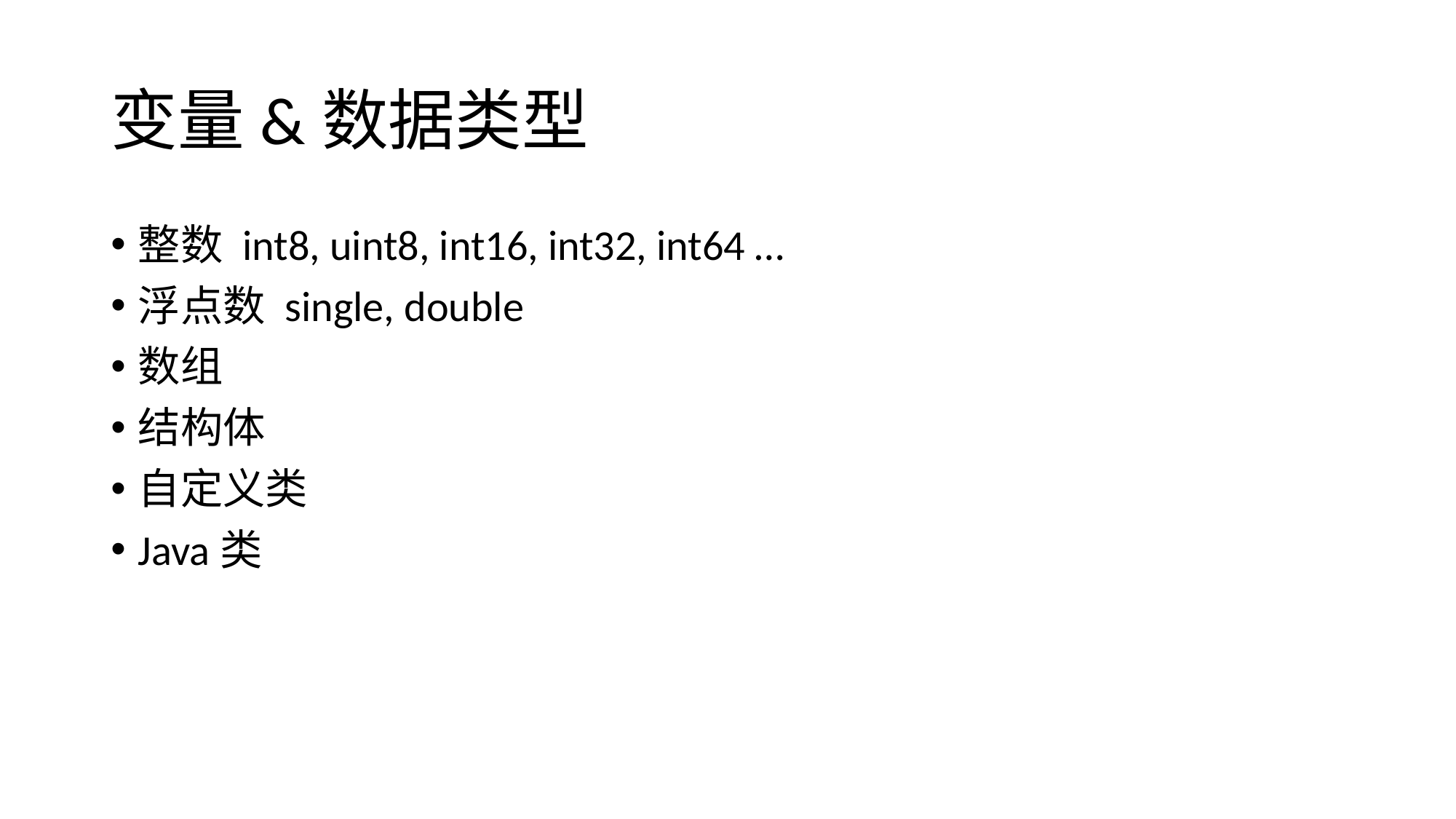

# 变量&数据类型
整数 int8, uint8, int16, int32, int64 …
浮点数 single, double
数组
结构体
自定义类
Java类